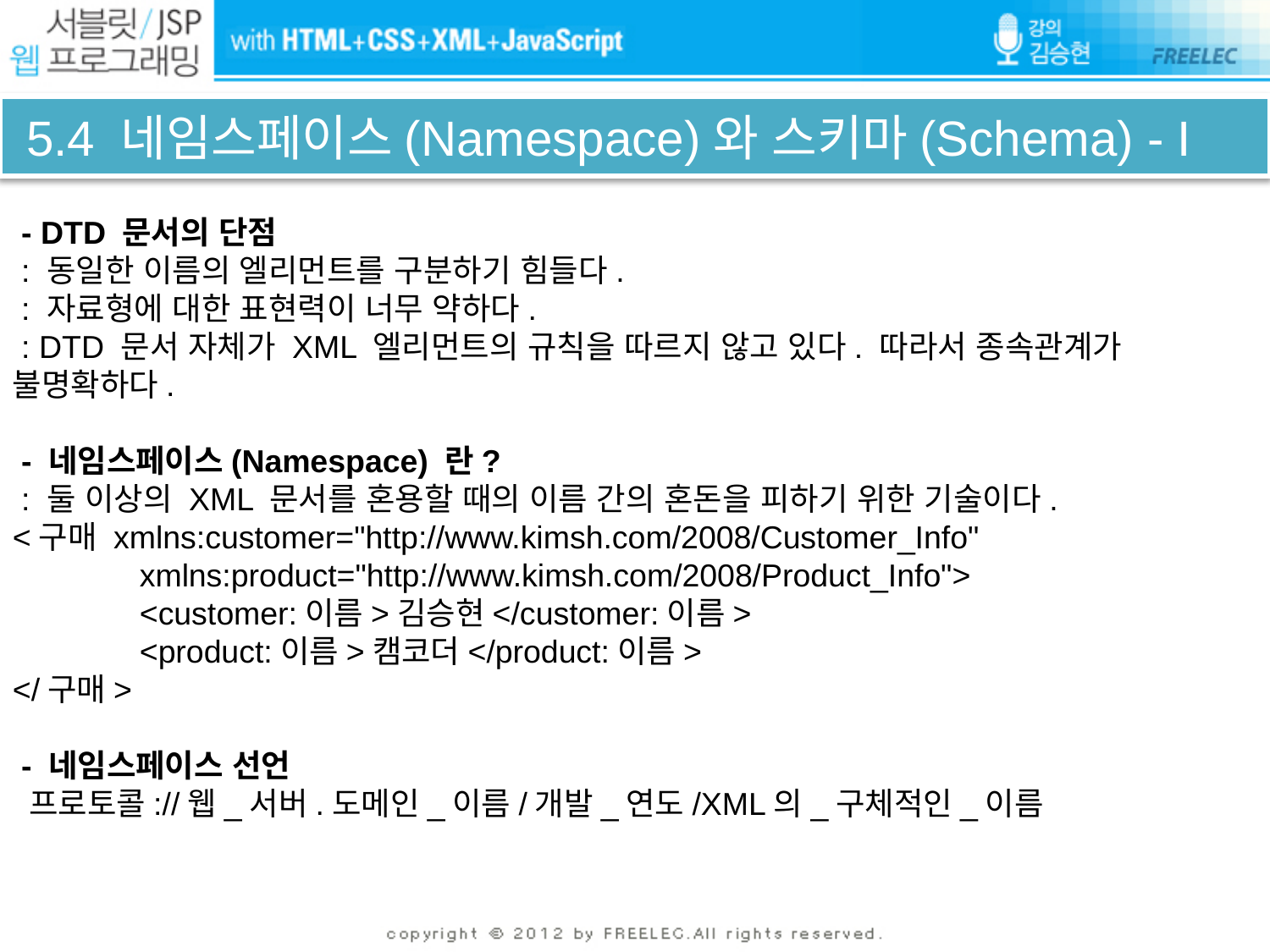

# 5.4 네임스페이스(Namespace)와 스키마(Schema) - I
 - DTD 문서의 단점
 : 동일한 이름의 엘리먼트를 구분하기 힘들다.
 : 자료형에 대한 표현력이 너무 약하다.
 : DTD 문서 자체가 XML 엘리먼트의 규칙을 따르지 않고 있다. 따라서 종속관계가 불명확하다.

 - 네임스페이스(Namespace) 란?
 : 둘 이상의 XML 문서를 혼용할 때의 이름 간의 혼돈을 피하기 위한 기술이다.
<구매 xmlns:customer="http://www.kimsh.com/2008/Customer_Info"
	xmlns:product="http://www.kimsh.com/2008/Product_Info">
	<customer:이름>김승현</customer:이름>
	<product:이름>캠코더</product:이름>
</구매>

 - 네임스페이스 선언
 프로토콜://웹_서버.도메인_이름/개발_연도/XML의_구체적인_이름